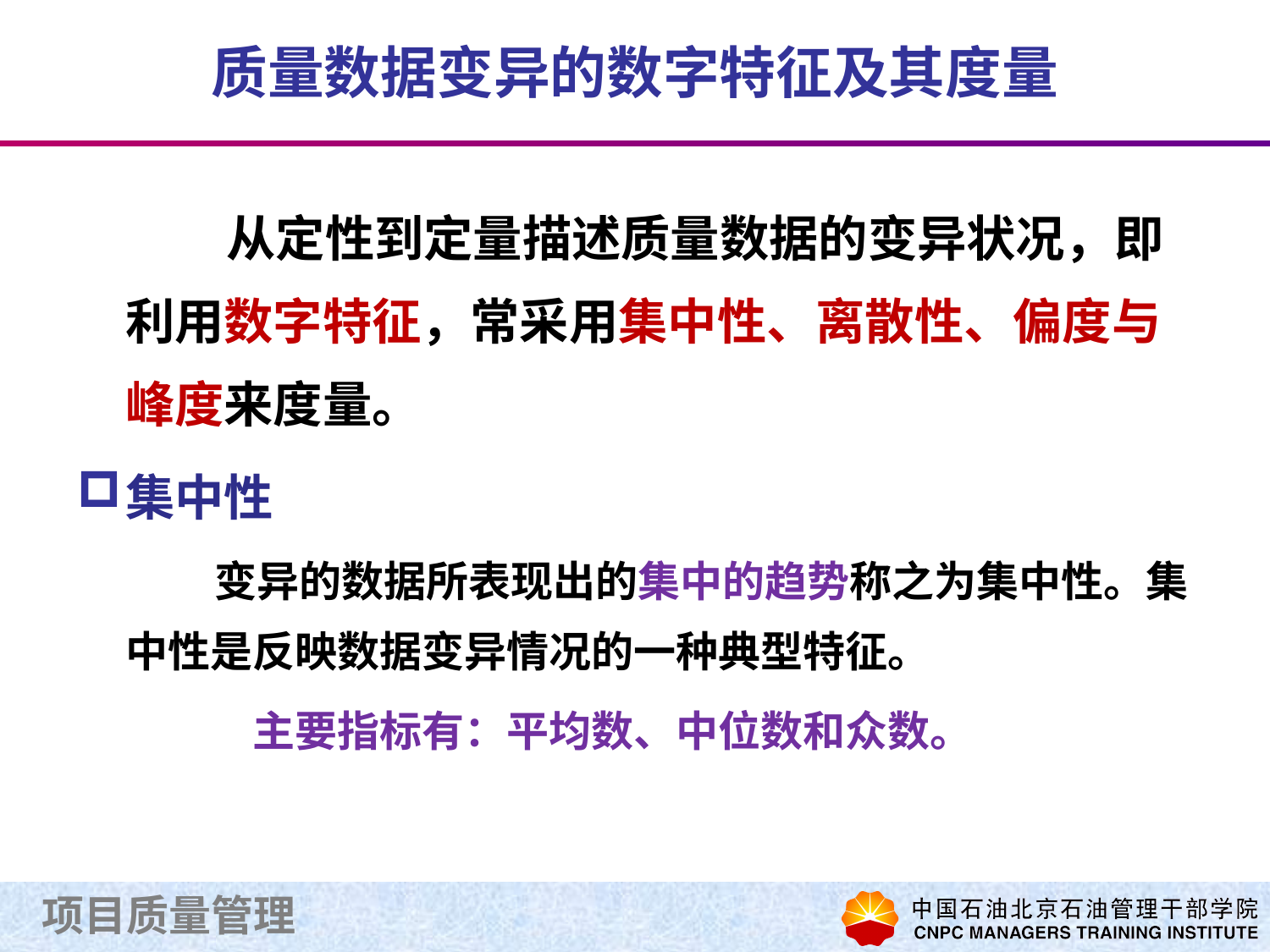

# 质量数据变异的数字特征及其度量
从定性到定量描述质量数据的变异状况，即利用数字特征，常采用集中性、离散性、偏度与峰度来度量。
集中性
变异的数据所表现出的集中的趋势称之为集中性。集中性是反映数据变异情况的一种典型特征。
		主要指标有：平均数、中位数和众数。